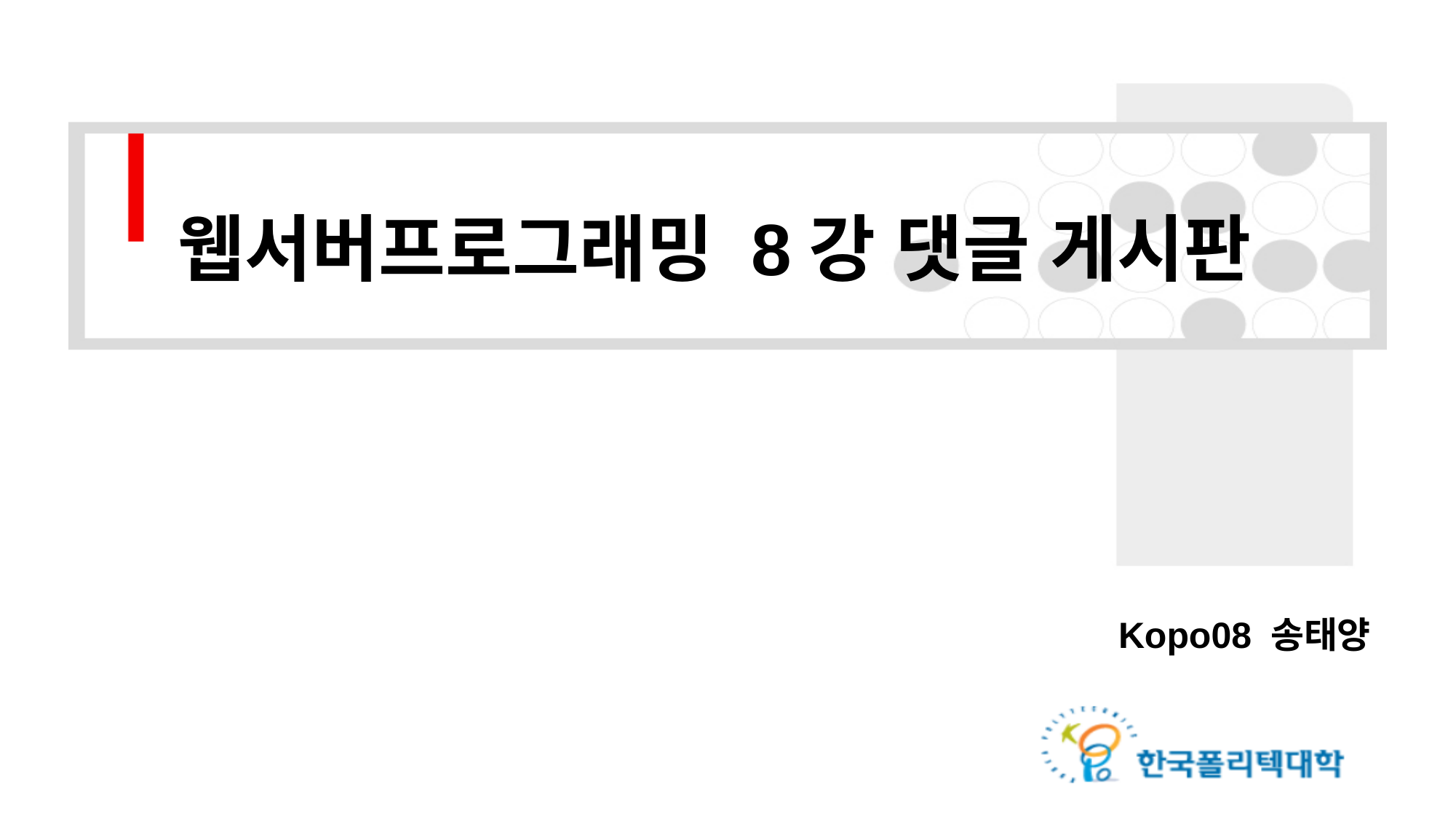

# 웹서버프로그래밍 8강 댓글 게시판
Kopo08 송태양